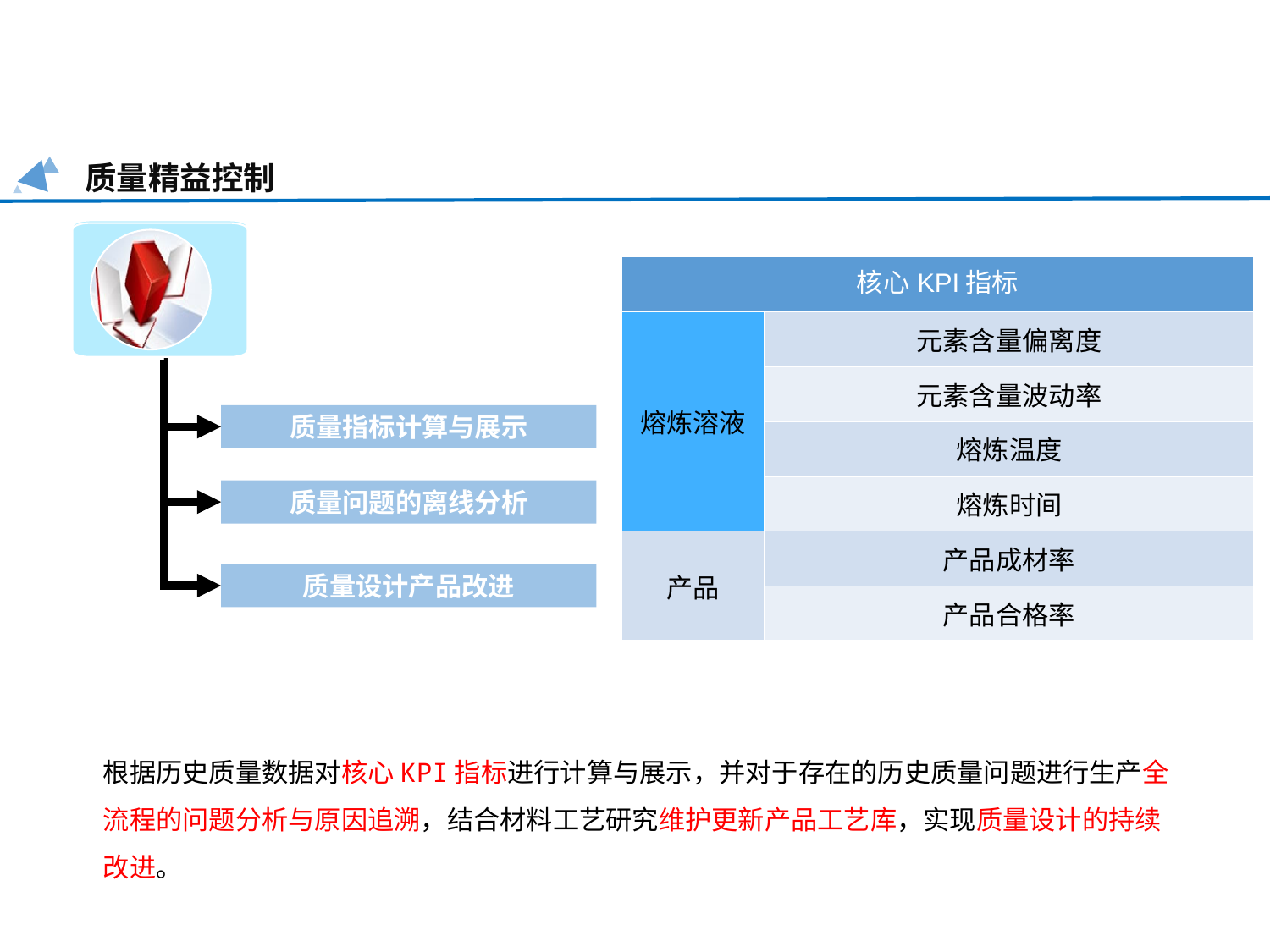

质量精益控制

| 核心KPI指标 |  |
| --- | --- |
| 熔炼溶液 | 元素含量偏离度 |
|  | 元素含量波动率 |
|  | 熔炼温度 |
|  | 熔炼时间 |
| 产品 | 产品成材率 |
|  | 产品合格率 |
质量指标计算与展示
质量问题的离线分析
质量设计产品改进
根据历史质量数据对核心KPI指标进行计算与展示，并对于存在的历史质量问题进行生产全流程的问题分析与原因追溯，结合材料工艺研究维护更新产品工艺库，实现质量设计的持续改进。